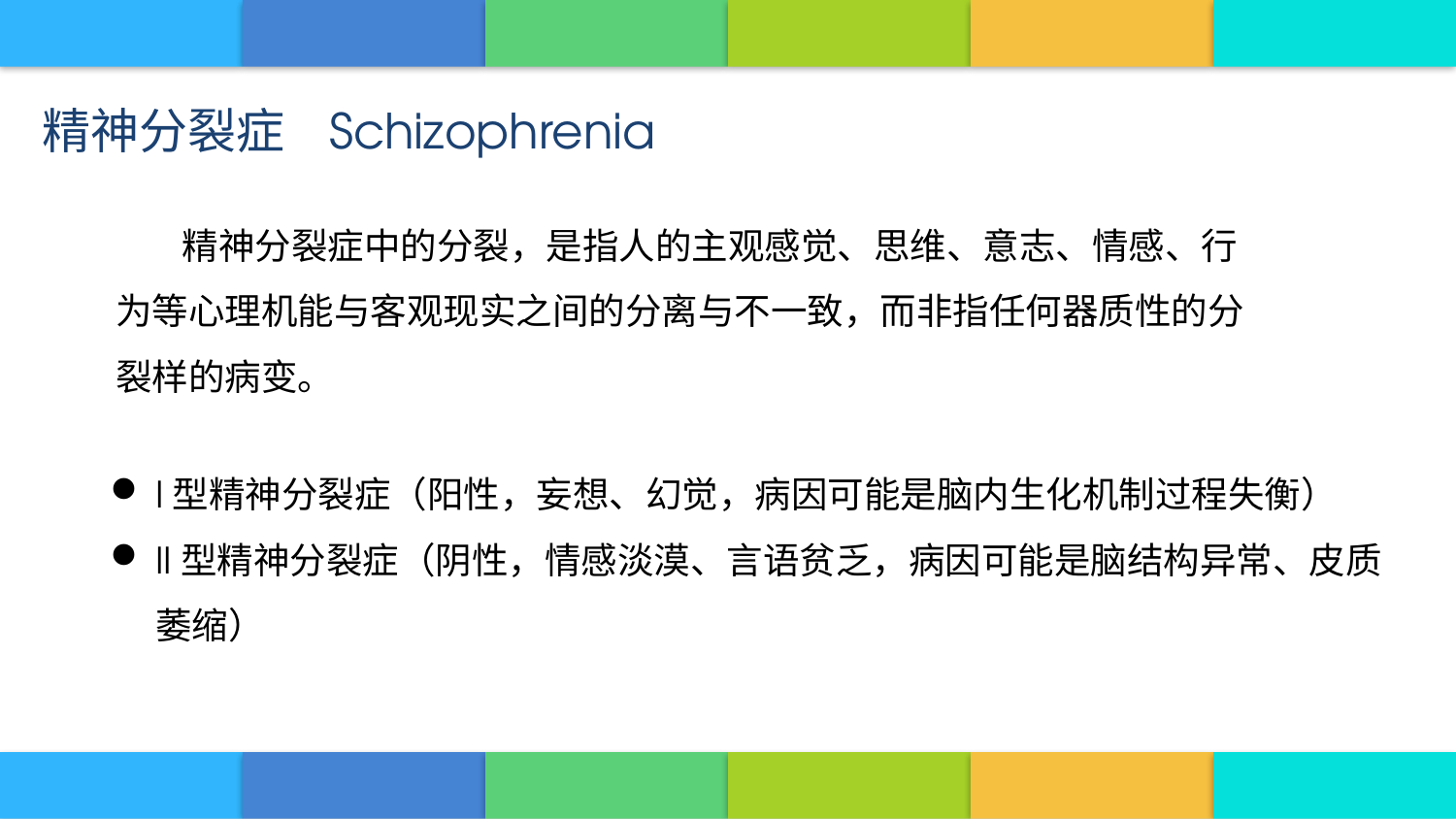

精神分裂症   Schizophrenia
       精神分裂症中的分裂，是指人的主观感觉、思维、意志、情感、行为等心理机能与客观现实之间的分离与不一致，而非指任何器质性的分裂样的病变。
I型精神分裂症（阳性，妄想、幻觉，病因可能是脑内生化机制过程失衡）
II型精神分裂症（阴性，情感淡漠、言语贫乏，病因可能是脑结构异常、皮质萎缩）